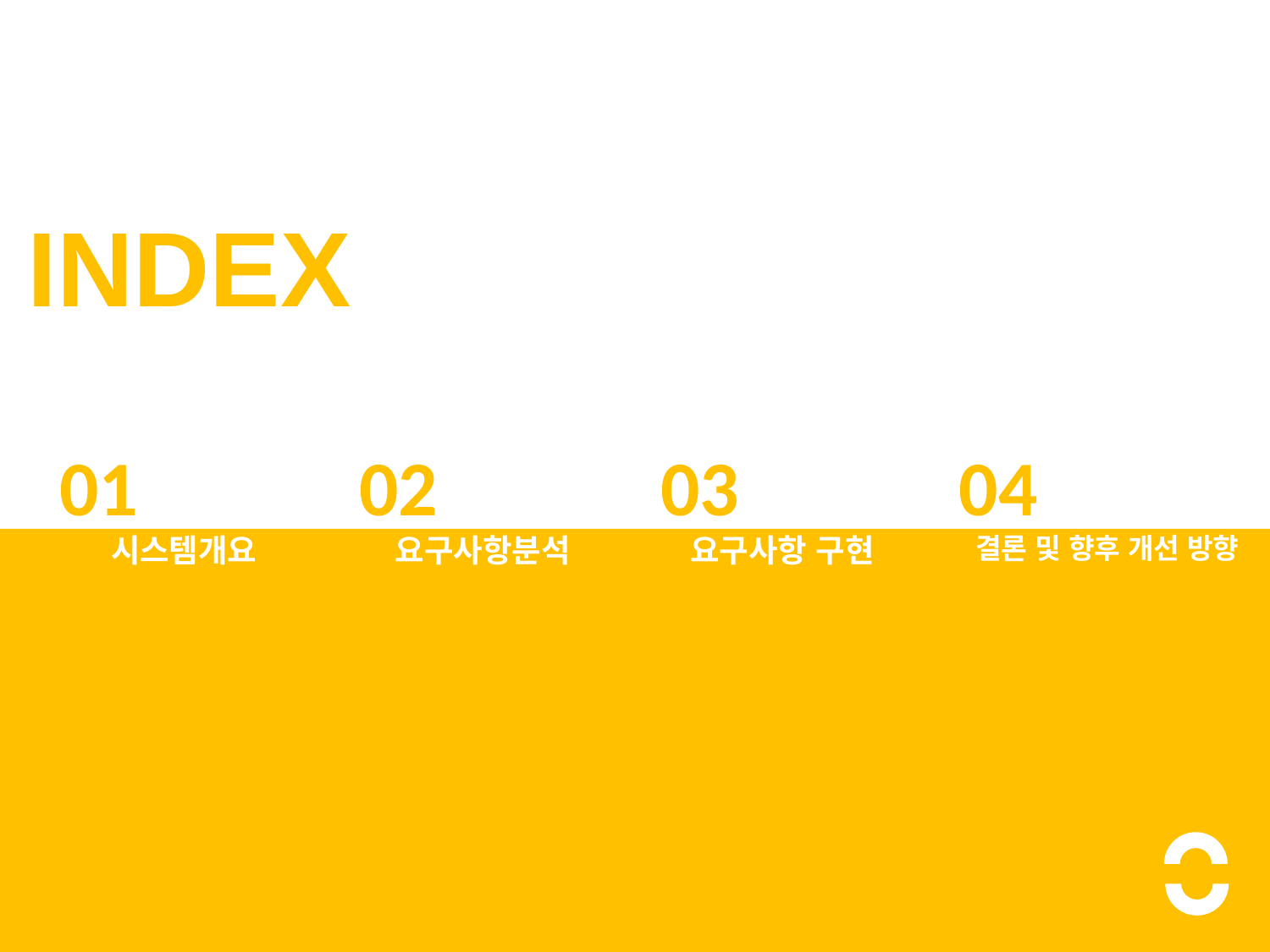

INDEX
01
02
04
03
시스템개요
요구사항분석
요구사항 구현
결론 및 향후 개선 방향